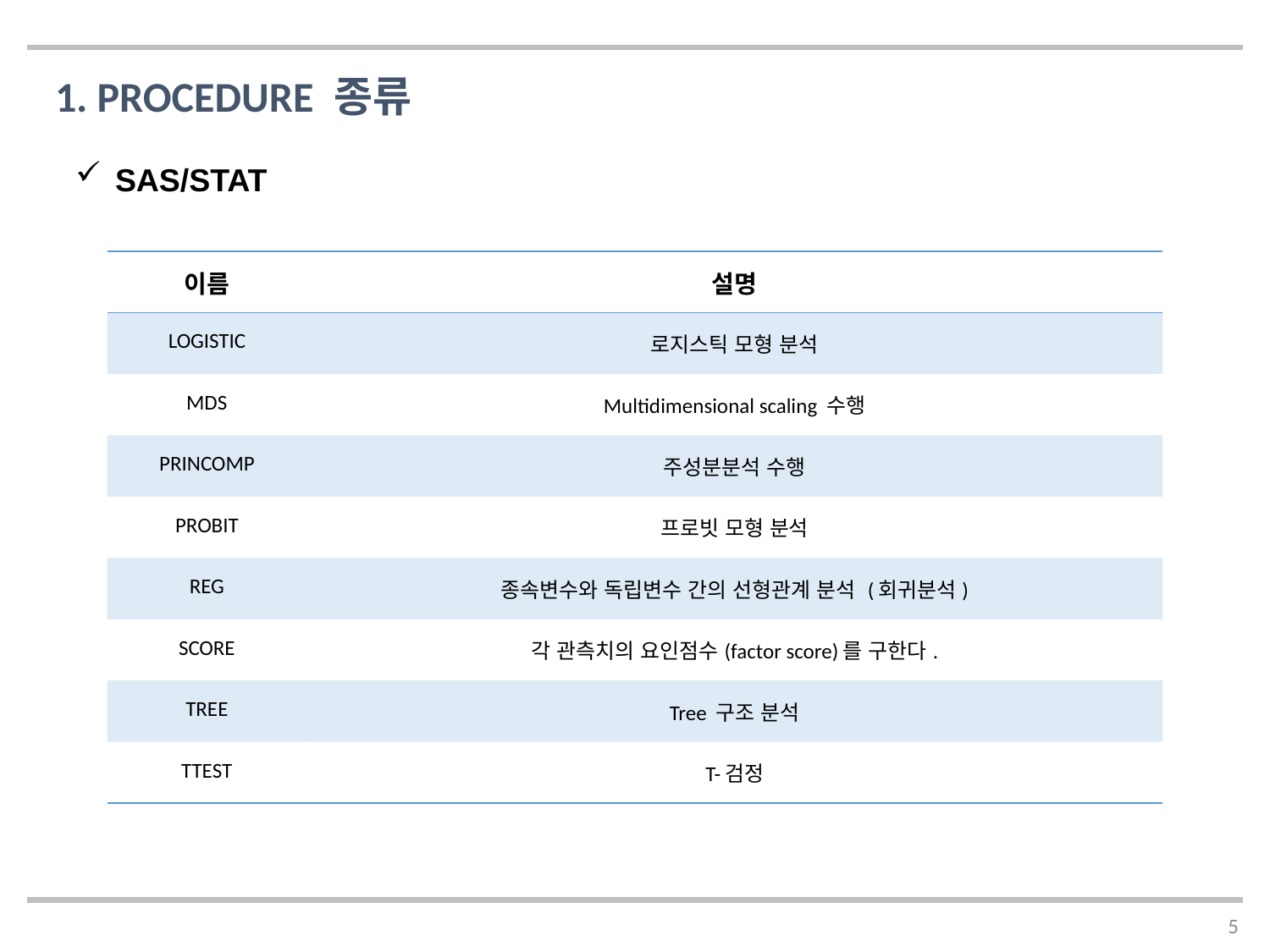

1. PROCEDURE 종류
SAS/STAT
| 이름 | 설명 |
| --- | --- |
| LOGISTIC | 로지스틱 모형 분석 |
| MDS | Multidimensional scaling 수행 |
| PRINCOMP | 주성분분석 수행 |
| PROBIT | 프로빗 모형 분석 |
| REG | 종속변수와 독립변수 간의 선형관계 분석 (회귀분석) |
| SCORE | 각 관측치의 요인점수(factor score)를 구한다. |
| TREE | Tree 구조 분석 |
| TTEST | T-검정 |